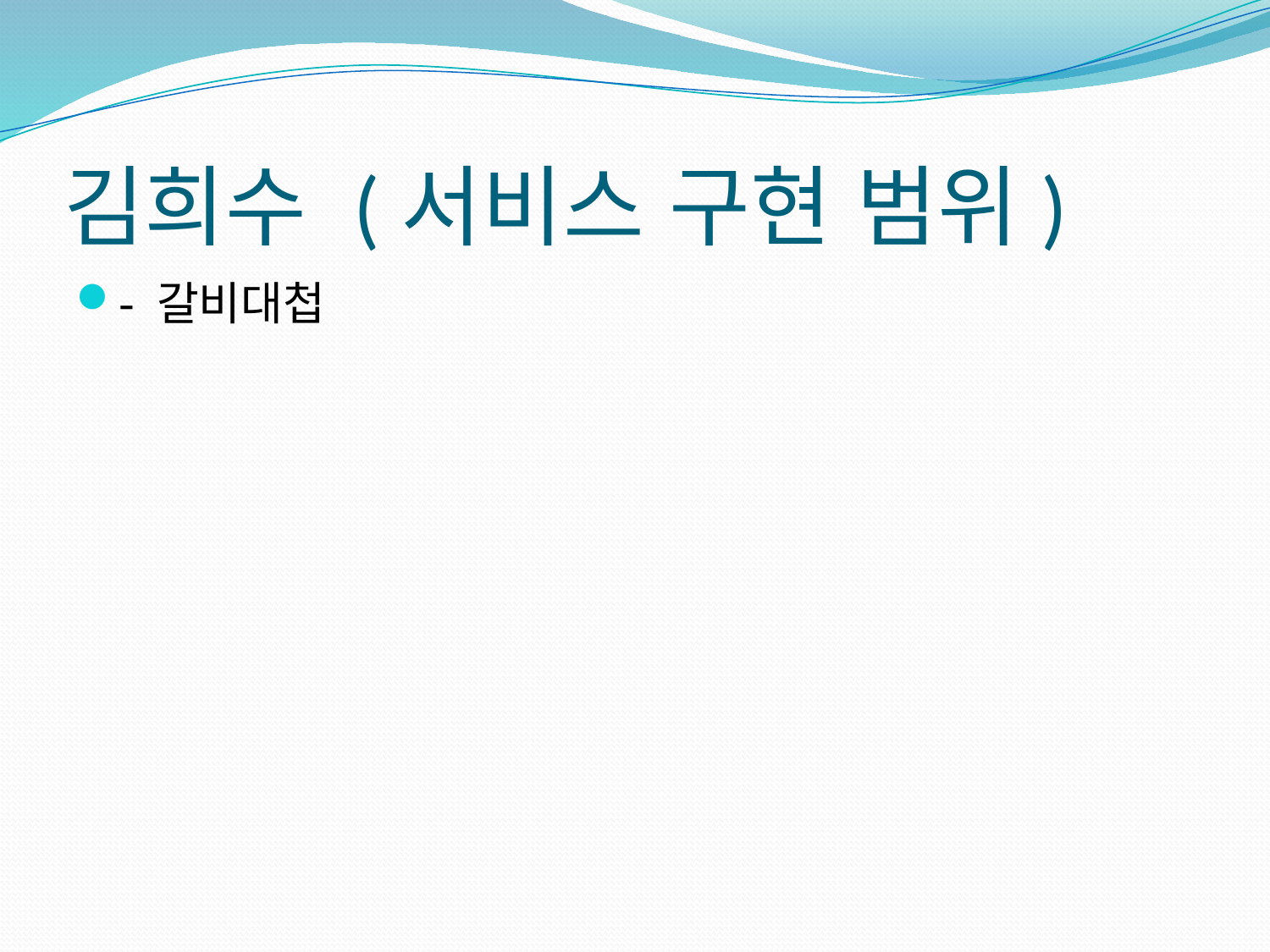

# 김희수 (서비스 구현 범위)
- 갈비대첩